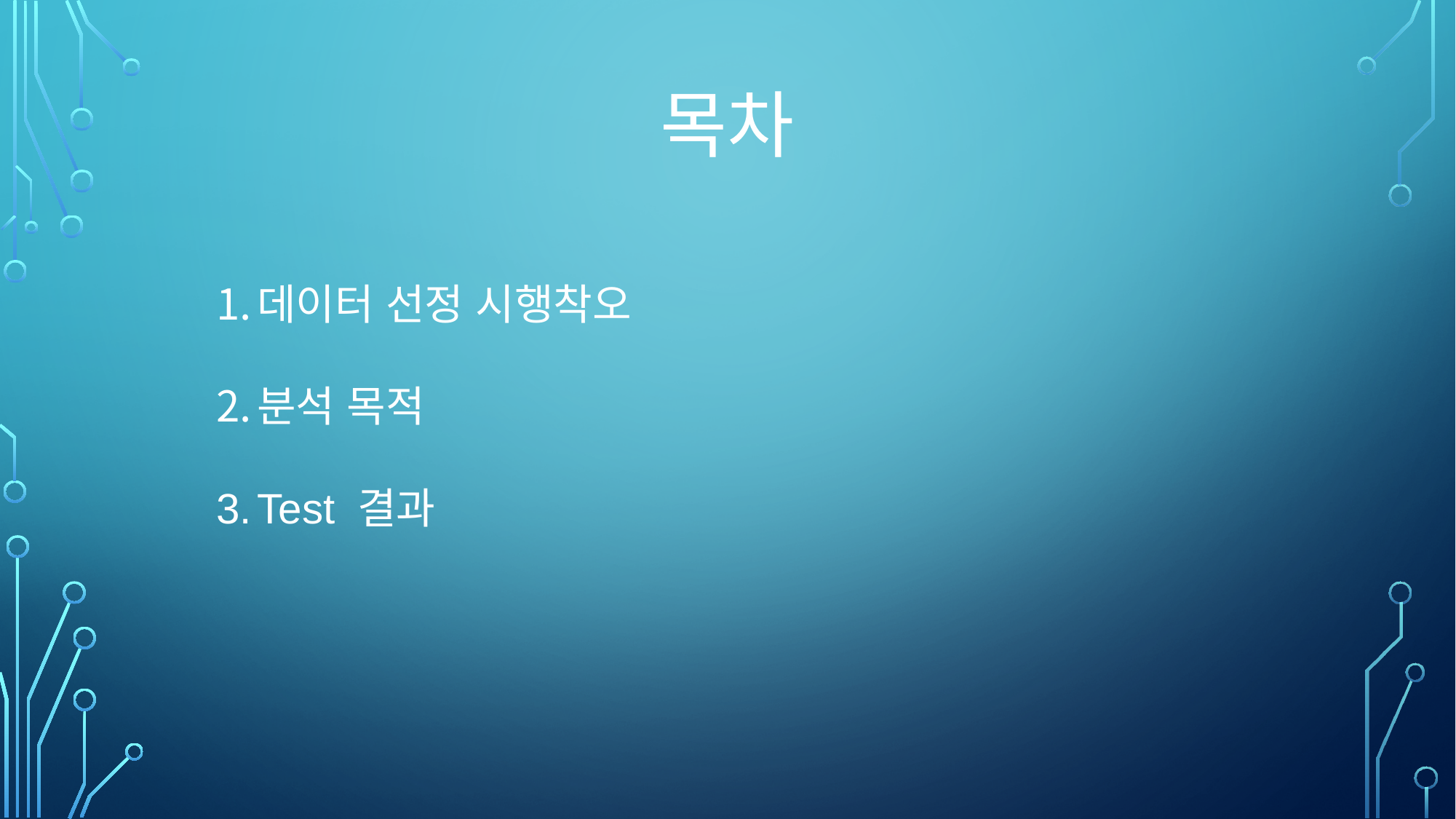

# 목차
데이터 선정 시행착오
분석 목적
Test 결과